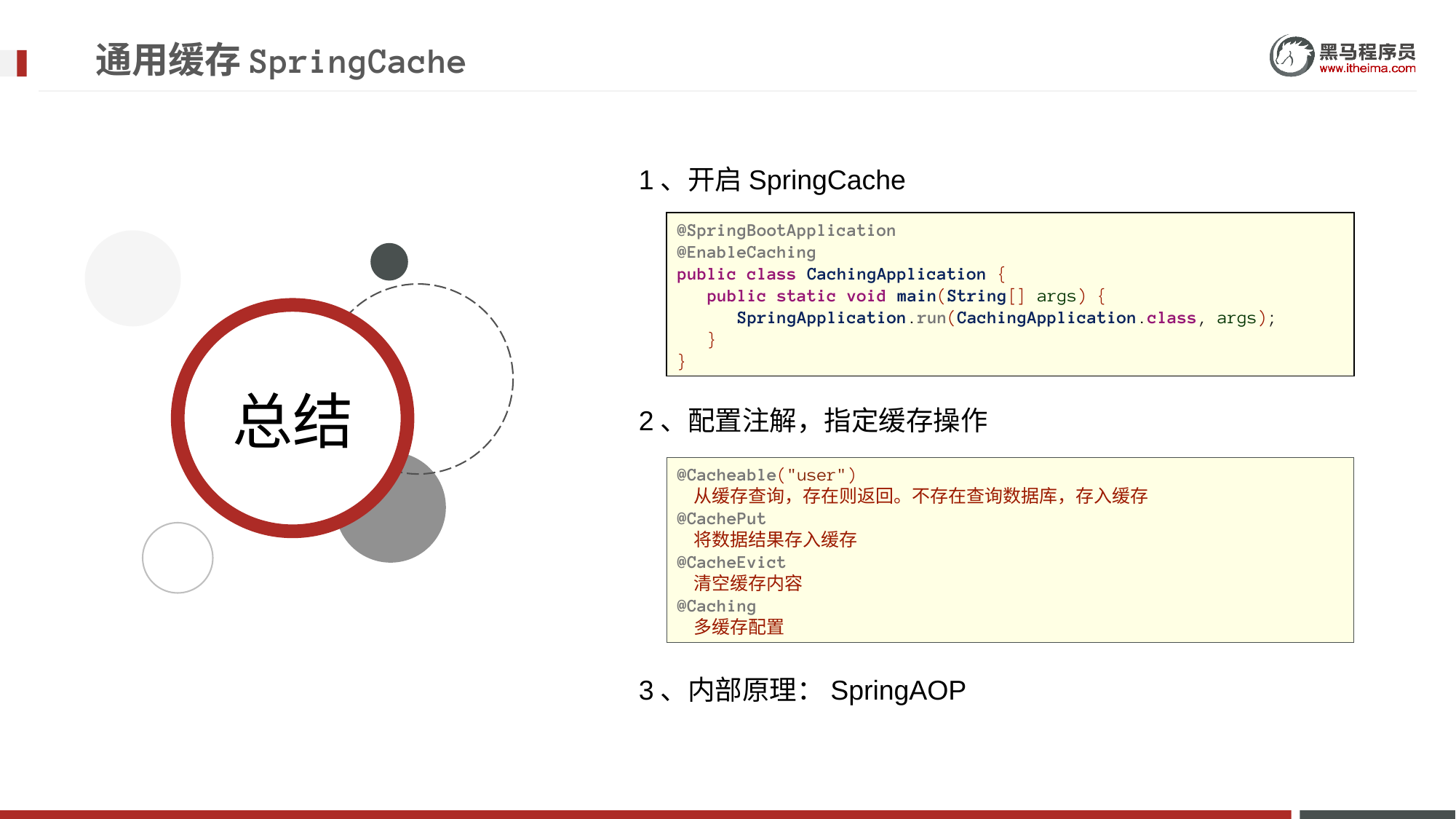

# 通用缓存SpringCache
1、开启SpringCache

@SpringBootApplication
@EnableCaching
public class CachingApplication {
   public static void main(String[] args) {
      SpringApplication.run(CachingApplication.class, args);
   }
}
2、配置注解，指定缓存操作

@Cacheable("user")
   从缓存查询，存在则返回。不存在查询数据库，存入缓存
@CachePut
   将数据结果存入缓存
@CacheEvict
   清空缓存内容
@Caching
   多缓存配置
3、内部原理：SpringAOP